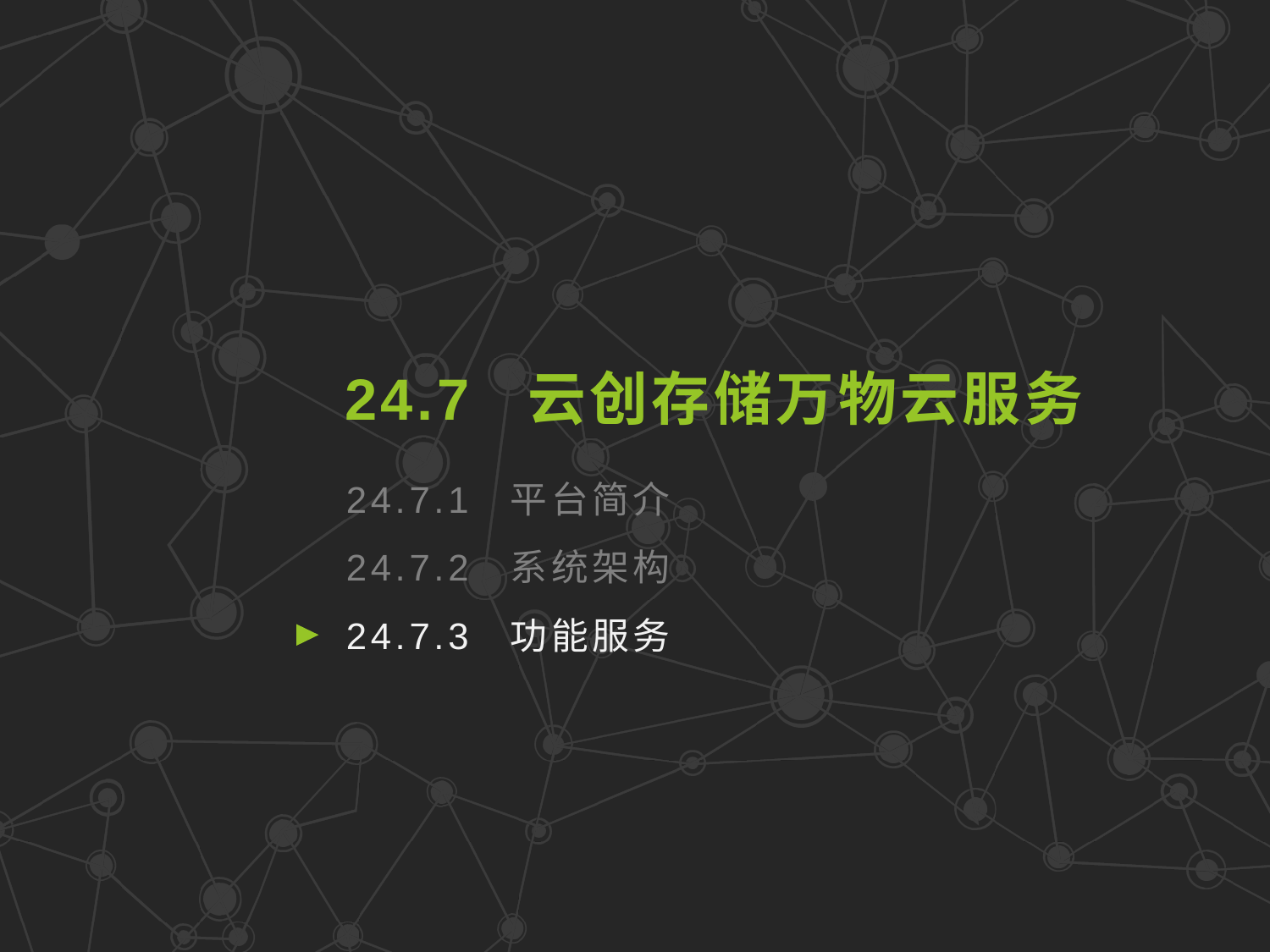

24.7  云创存储万物云服务
24.7.1  平台简介
24.7.2  系统架构
24.7.3  功能服务